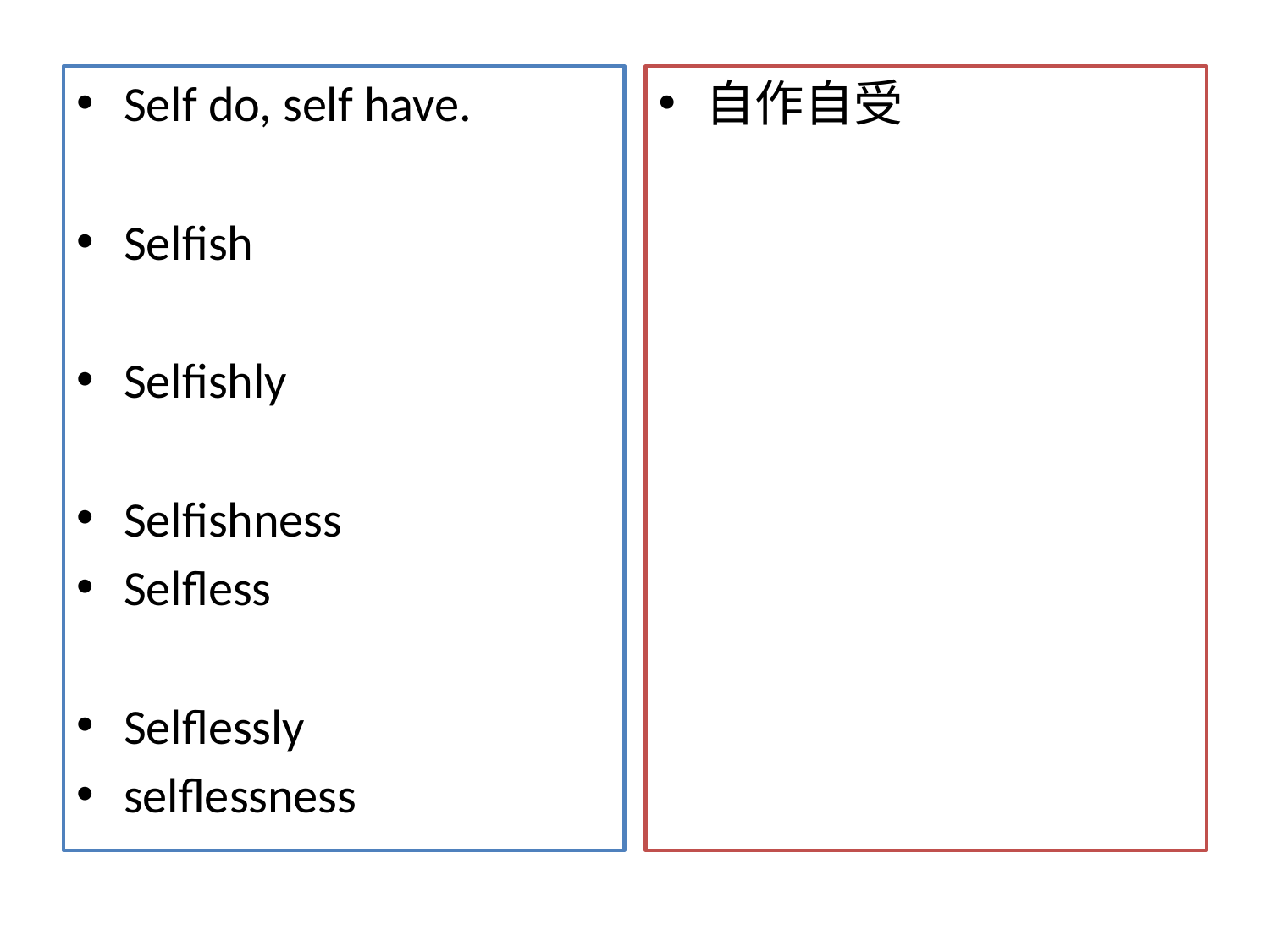

#
Self do, self have.

Selfish

Selfishly

Selfishness
Selfless

Selflessly
selflessness
自作自受